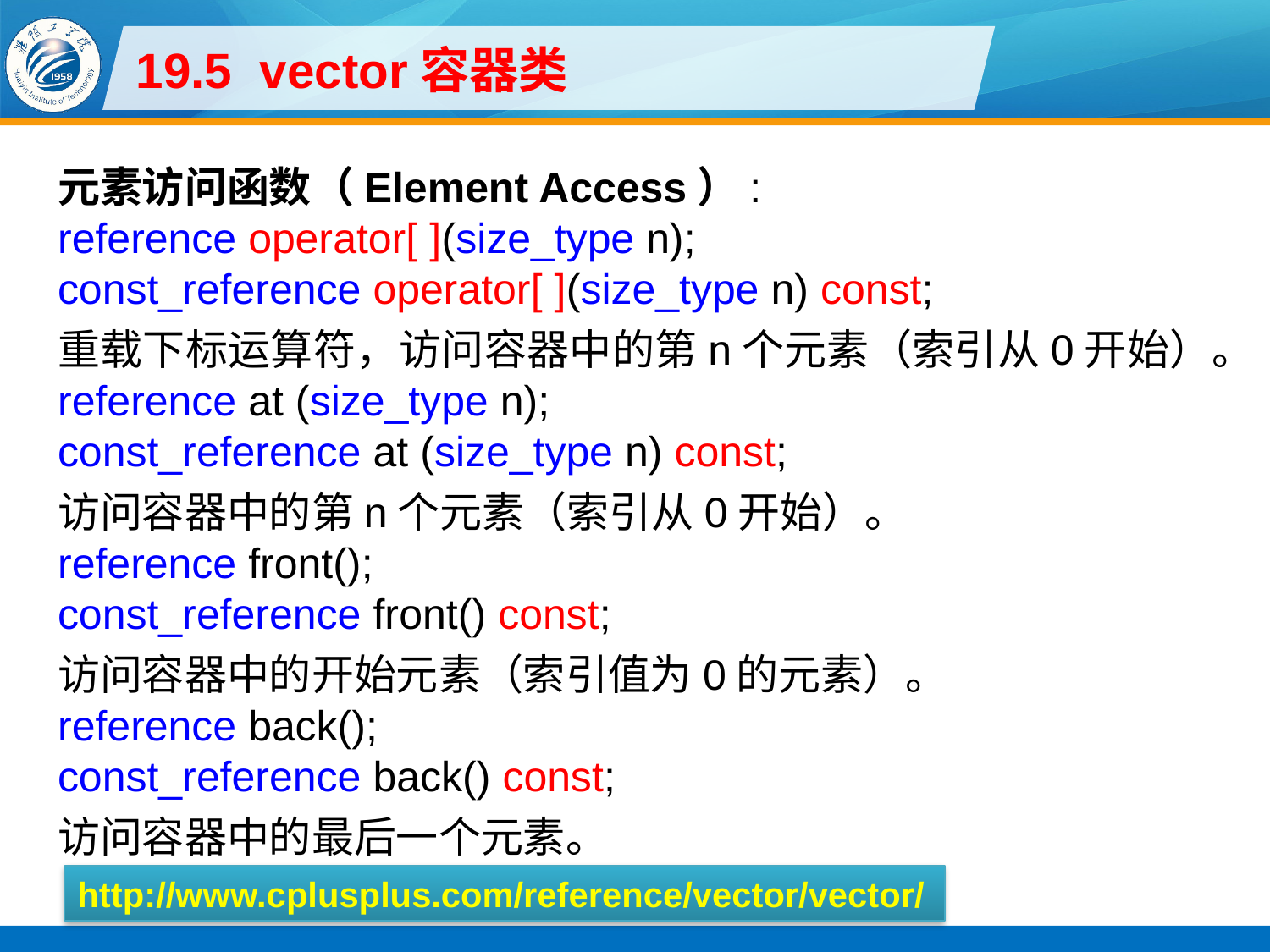

# 19.5  vector容器类
元素访问函数（Element Access）:
reference operator[ ](size_type n);
const_reference operator[ ](size_type n) const;
重载下标运算符，访问容器中的第n个元素（索引从0开始）。
reference at (size_type n);
const_reference at (size_type n) const;
访问容器中的第n个元素（索引从0开始）。
reference front();
const_reference front() const;
访问容器中的开始元素（索引值为0的元素）。
reference back();
const_reference back() const;
访问容器中的最后一个元素。
http://www.cplusplus.com/reference/vector/vector/